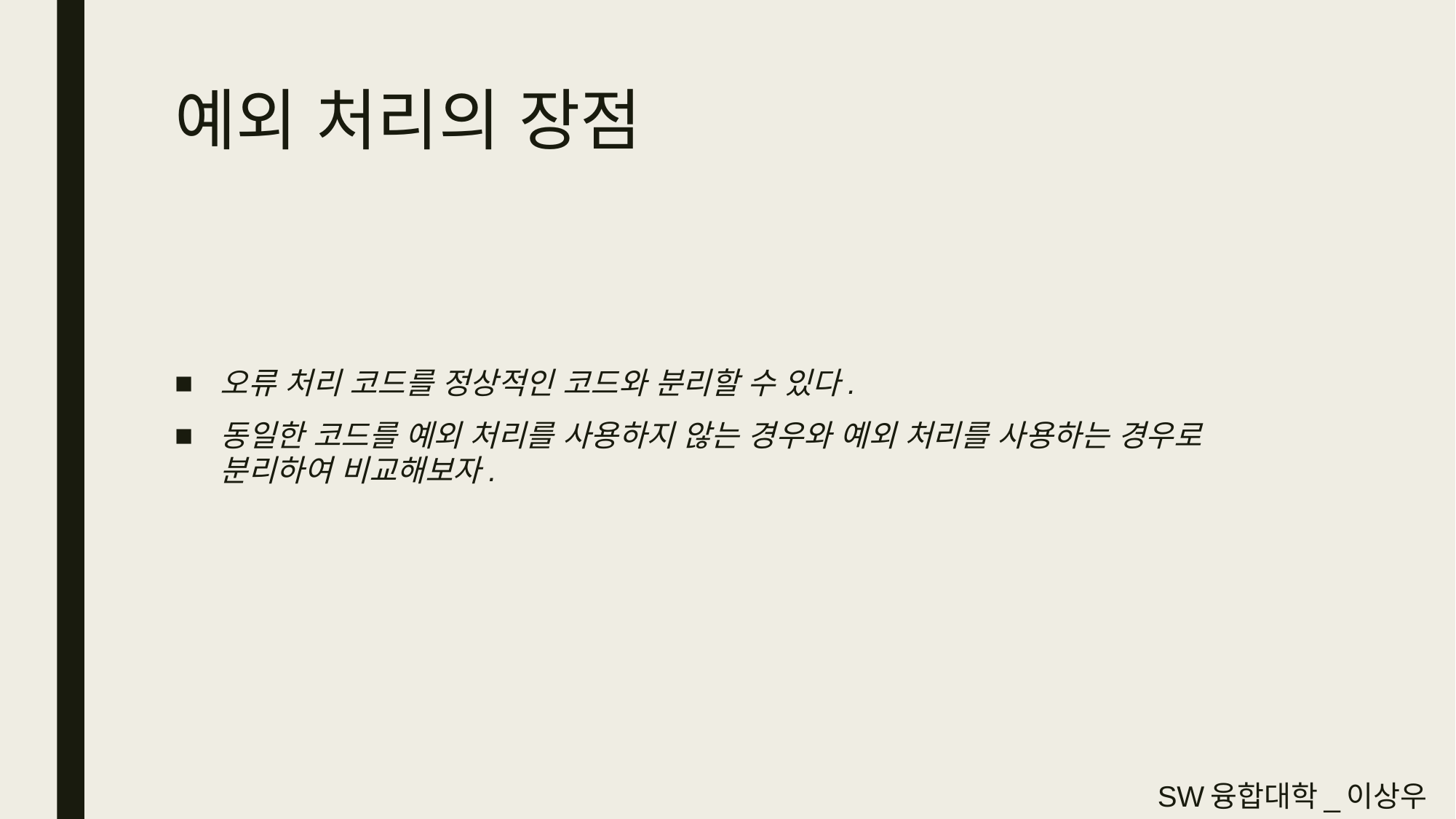

# 예외 처리의 장점
오류 처리 코드를 정상적인 코드와 분리할 수 있다.
동일한 코드를 예외 처리를 사용하지 않는 경우와 예외 처리를 사용하는 경우로 분리하여 비교해보자.

SW융합대학_이상우